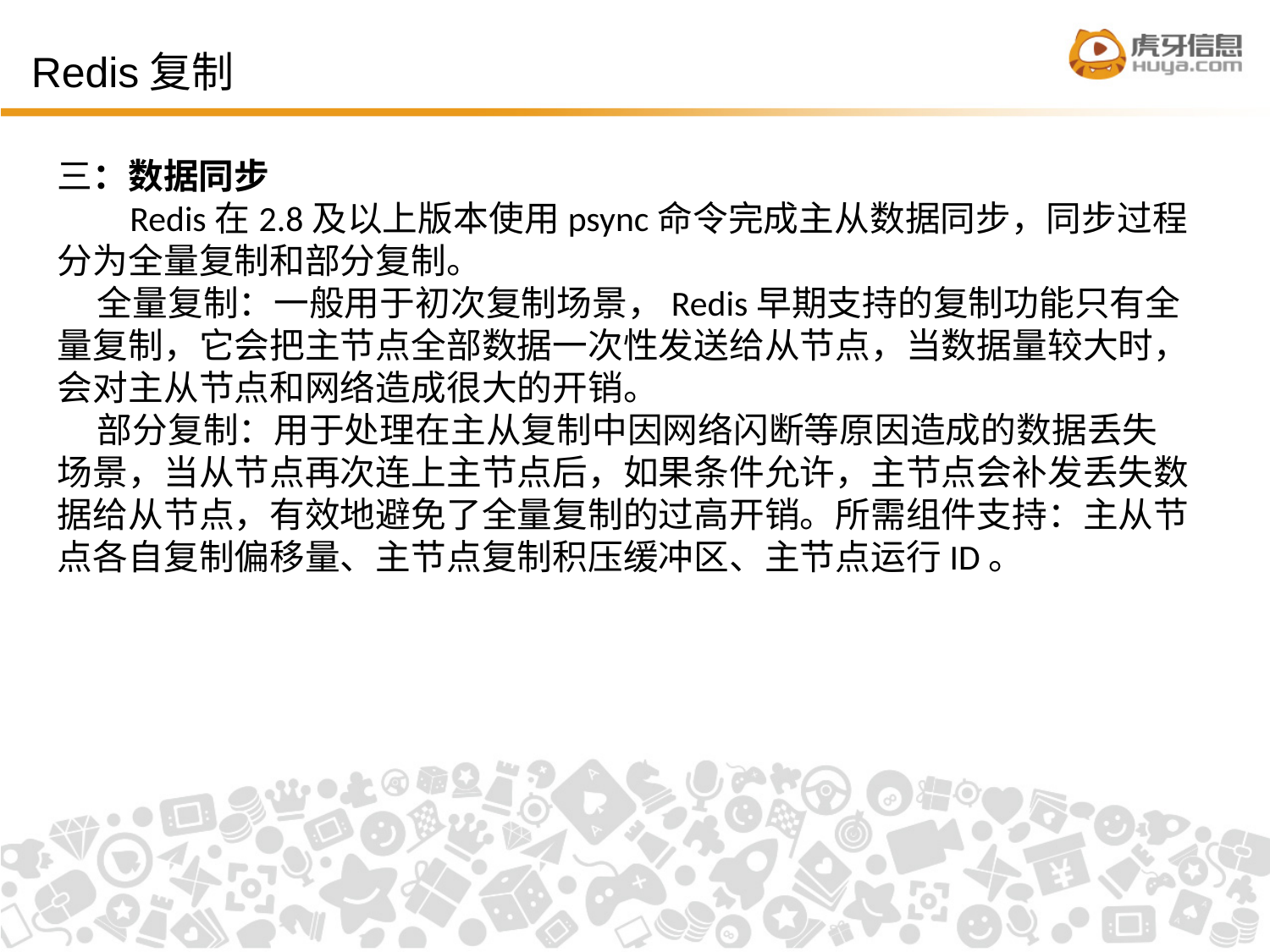

Redis复制
三：数据同步
         Redis在2.8及以上版本使用psync命令完成主从数据同步，同步过程分为全量复制和部分复制。
    全量复制：一般用于初次复制场景，Redis早期支持的复制功能只有全量复制，它会把主节点全部数据一次性发送给从节点，当数据量较大时，会对主从节点和网络造成很大的开销。
    部分复制：用于处理在主从复制中因网络闪断等原因造成的数据丢失场景，当从节点再次连上主节点后，如果条件允许，主节点会补发丢失数据给从节点，有效地避免了全量复制的过高开销。所需组件支持：主从节点各自复制偏移量、主节点复制积压缓冲区、主节点运行ID。